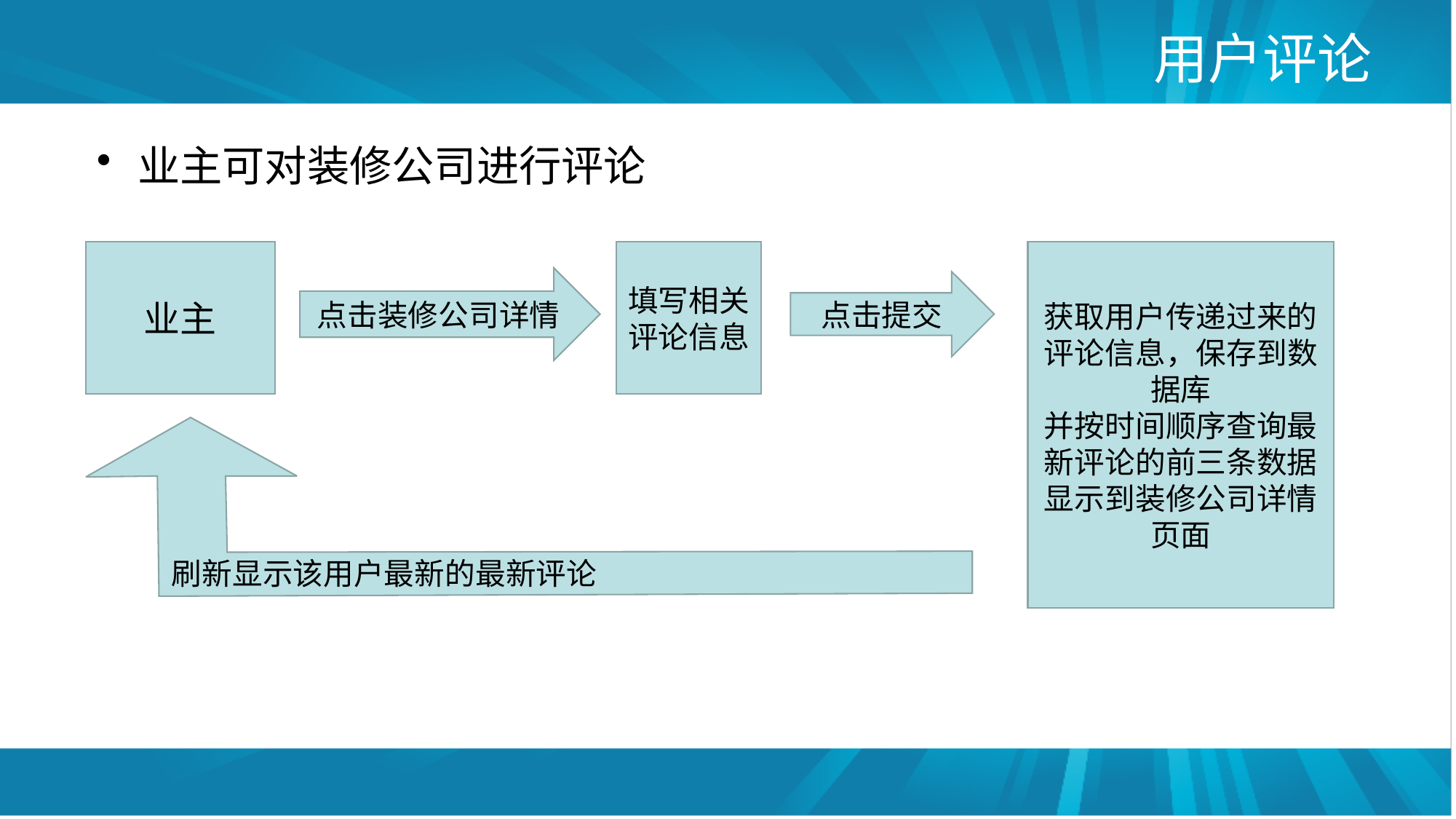

# 用户评论
业主可对装修公司进行评论
业主
填写相关评论信息
获取用户传递过来的评论信息，保存到数据库
并按时间顺序查询最新评论的前三条数据显示到装修公司详情页面
点击装修公司详情
点击提交

刷新显示该用户最新的最新评论